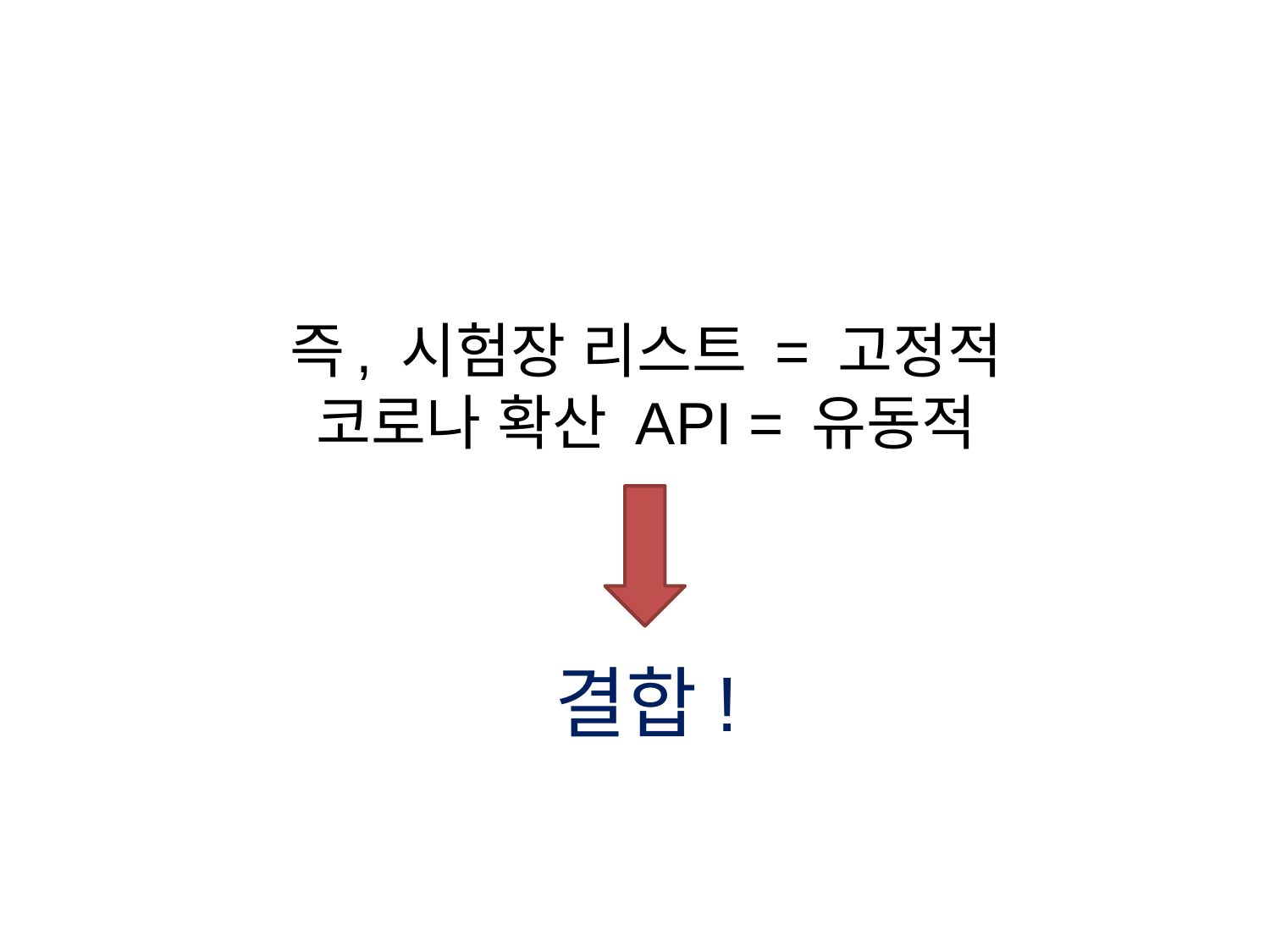

# 즉, 시험장 리스트 = 고정적 코로나 확산 API = 유동적

결합!